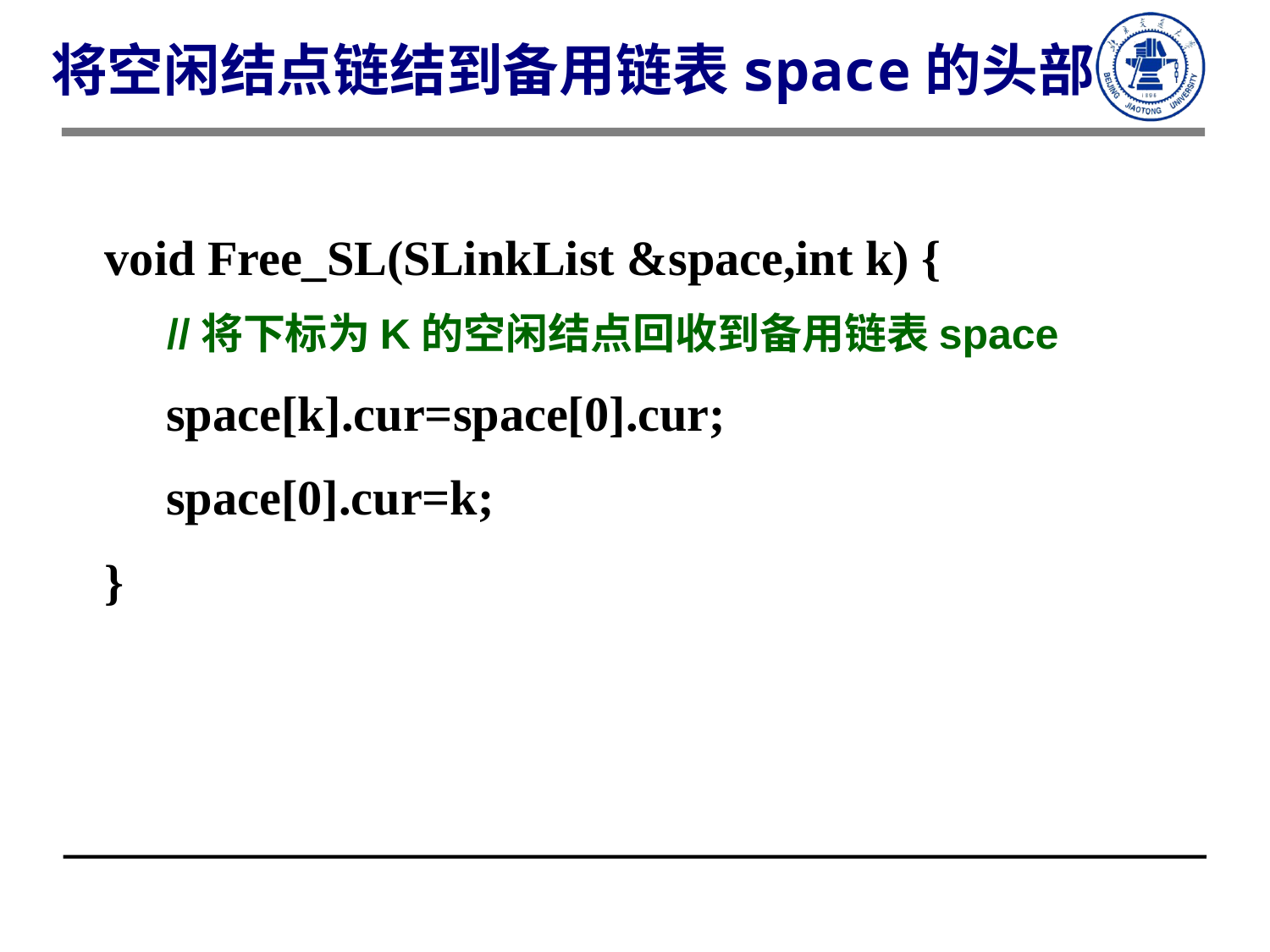

将空闲结点链结到备用链表space的头部
void Free_SL(SLinkList &space,int k) {
       //将下标为K的空闲结点回收到备用链表space
     space[k].cur=space[0].cur;
     space[0].cur=k;
}